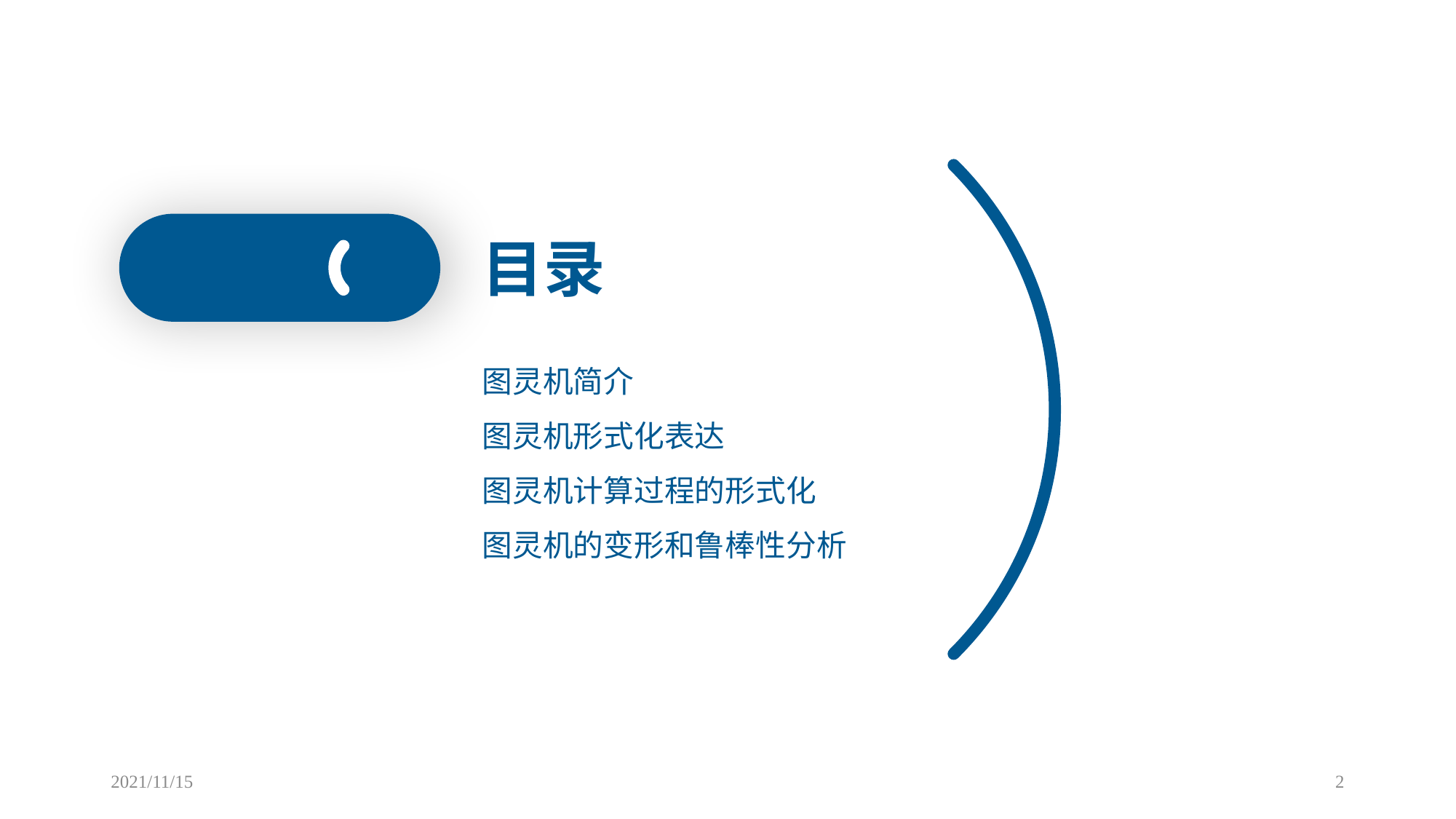

目录
图灵机简介
图灵机形式化表达
图灵机计算过程的形式化
图灵机的变形和鲁棒性分析
2021/11/15
2